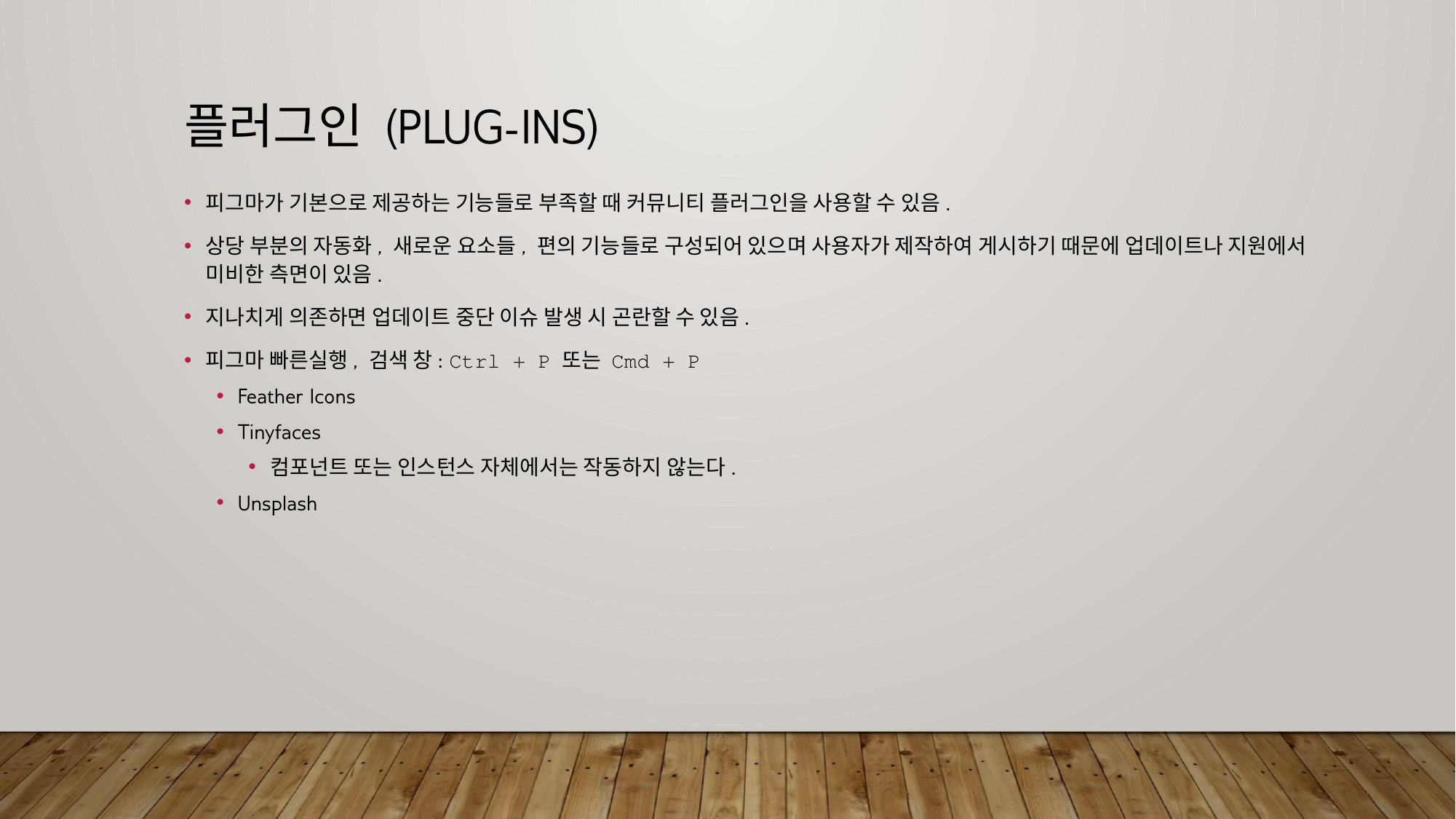

# 플러그인 (Plug-ins)
피그마가 기본으로 제공하는 기능들로 부족할 때 커뮤니티 플러그인을 사용할 수 있음.
상당 부분의 자동화, 새로운 요소들, 편의 기능들로 구성되어 있으며 사용자가 제작하여 게시하기 때문에 업데이트나 지원에서 미비한 측면이 있음.
지나치게 의존하면 업데이트 중단 이슈 발생 시 곤란할 수 있음.
피그마 빠른실행, 검색 창: Ctrl + P 또는 Cmd + P
Feather Icons
Tinyfaces
컴포넌트 또는 인스턴스 자체에서는 작동하지 않는다.
Unsplash